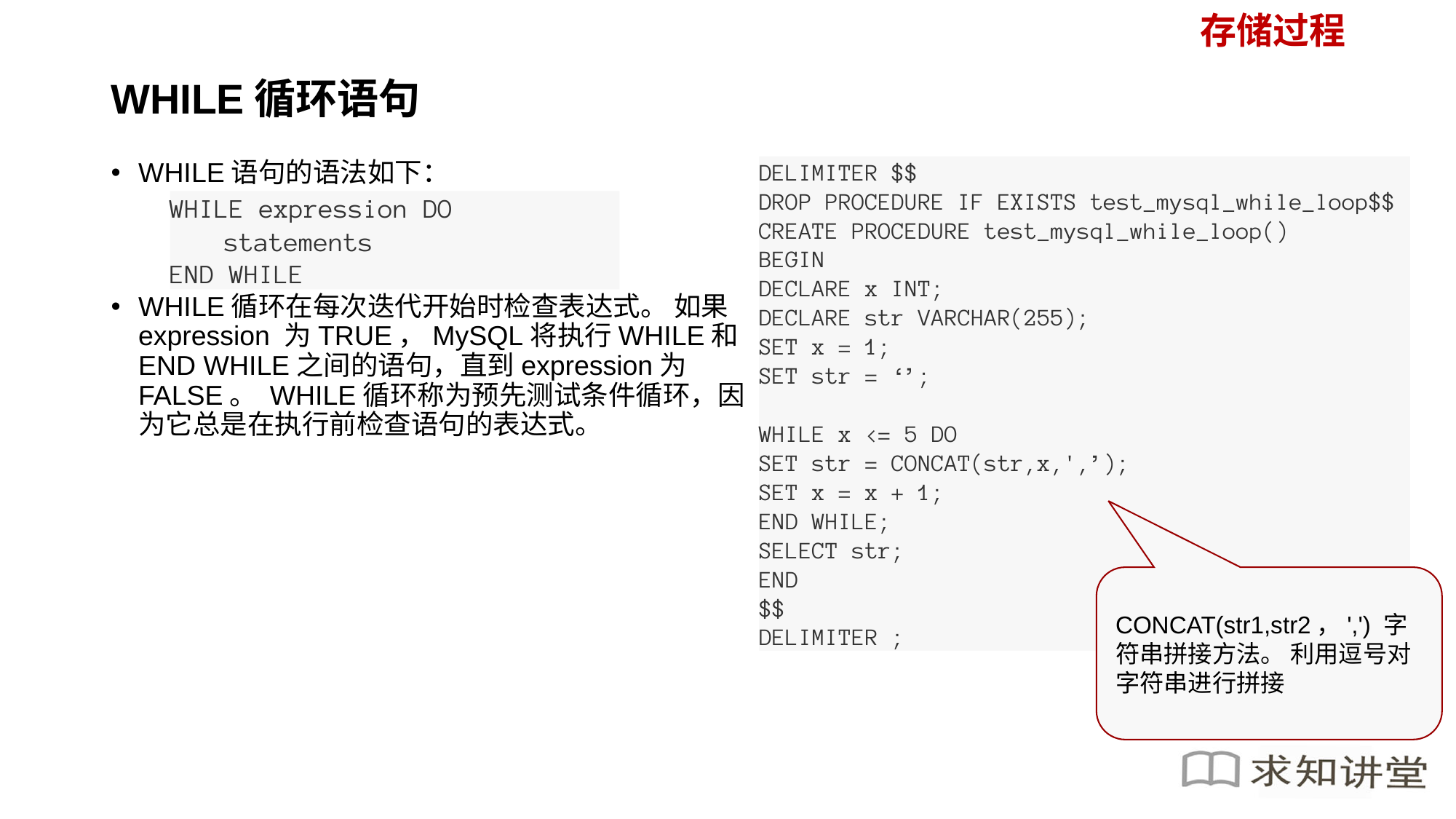

存储过程
# WHILE循环语句
WHILE语句的语法如下：

WHILE循环在每次迭代开始时检查表达式。 如果 expression 为TRUE，MySQL将执行WHILE和END WHILE之间的语句，直到expression为FALSE。 WHILE循环称为预先测试条件循环，因为它总是在执行前检查语句的表达式。

DELIMITER $$
DROP PROCEDURE IF EXISTS test_mysql_while_loop$$
CREATE PROCEDURE test_mysql_while_loop()
BEGIN
DECLARE x INT;
DECLARE str VARCHAR(255);
SET x = 1;
SET str = ‘’;

WHILE x <= 5 DO
SET str = CONCAT(str,x,',’);
SET x = x + 1;
END WHILE;
SELECT str;
END
$$
DELIMITER ;
WHILE expression DO
statements
END WHILE
CONCAT(str1,str2，',') 字符串拼接方法。 利用逗号对字符串进行拼接